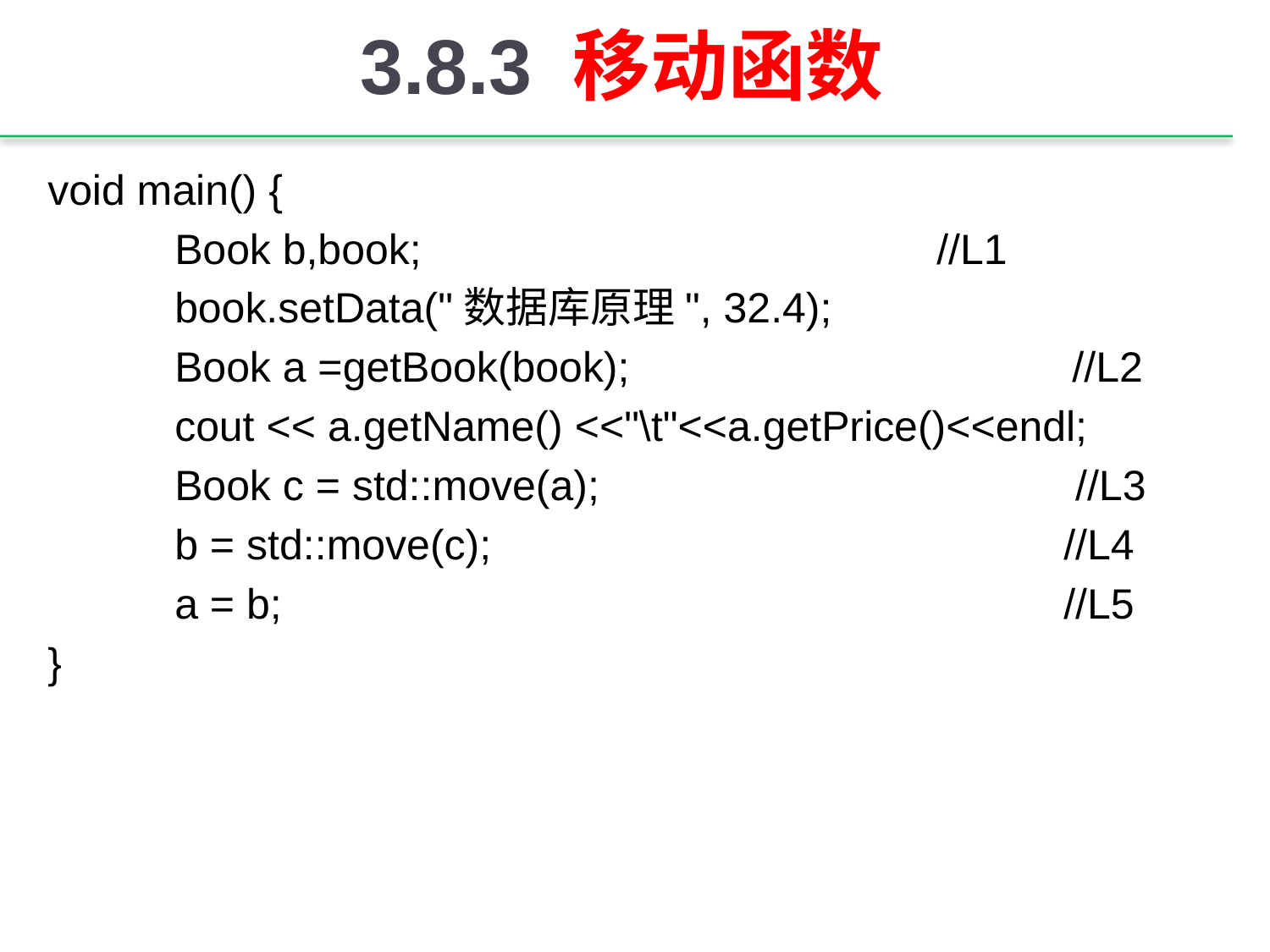

# 3.8.3 移动函数
void main() {
	Book b,book;              			//L1
	book.setData("数据库原理", 32.4);
	Book a =getBook(book);	                                 //L2
	cout << a.getName() <<"\t"<<a.getPrice()<<endl;
	Book c = std::move(a);                                  	 //L3
	b = std::move(c);                                         	//L4
	a = b;                                                      		//L5
}